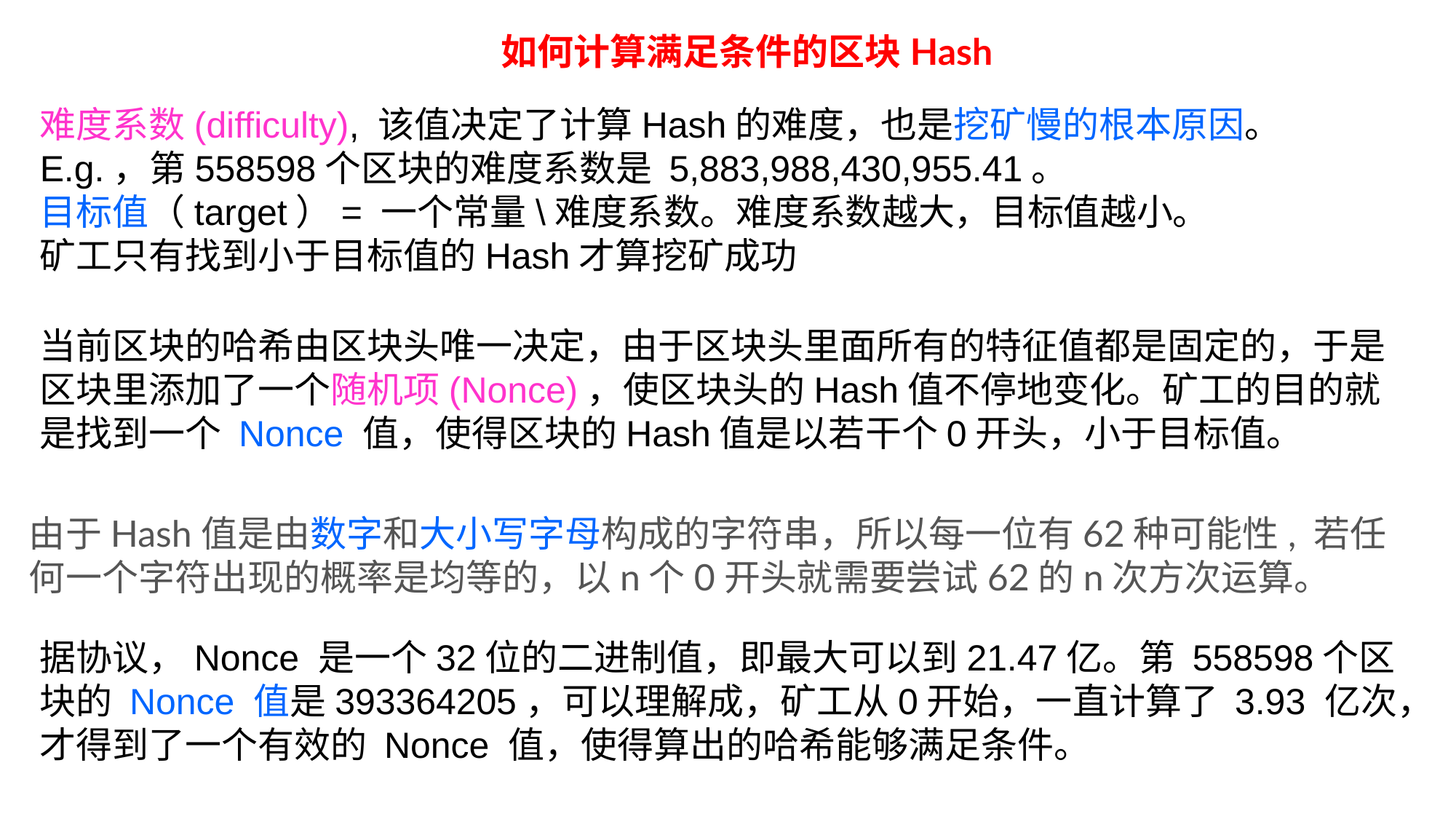

如何计算满足条件的区块Hash
难度系数(difficulty), 该值决定了计算Hash的难度，也是挖矿慢的根本原因。
E.g.，第558598个区块的难度系数是 5,883,988,430,955.41。
目标值（target）= 一个常量\难度系数。难度系数越大，目标值越小。
矿工只有找到小于目标值的Hash才算挖矿成功
当前区块的哈希由区块头唯一决定，由于区块头里面所有的特征值都是固定的，于是区块里添加了一个随机项(Nonce)，使区块头的Hash值不停地变化。矿工的目的就是找到一个 Nonce 值，使得区块的Hash值是以若干个0开头，小于目标值。
由于Hash值是由数字和大小写字母构成的字符串，所以每一位有62种可能性, 若任何一个字符出现的概率是均等的，以n个0开头就需要尝试62的n次方次运算。
据协议，Nonce 是一个32位的二进制值，即最大可以到21.47亿。第 558598个区块的 Nonce 值是393364205，可以理解成，矿工从0开始，一直计算了 3.93 亿次，才得到了一个有效的 Nonce 值，使得算出的哈希能够满足条件。